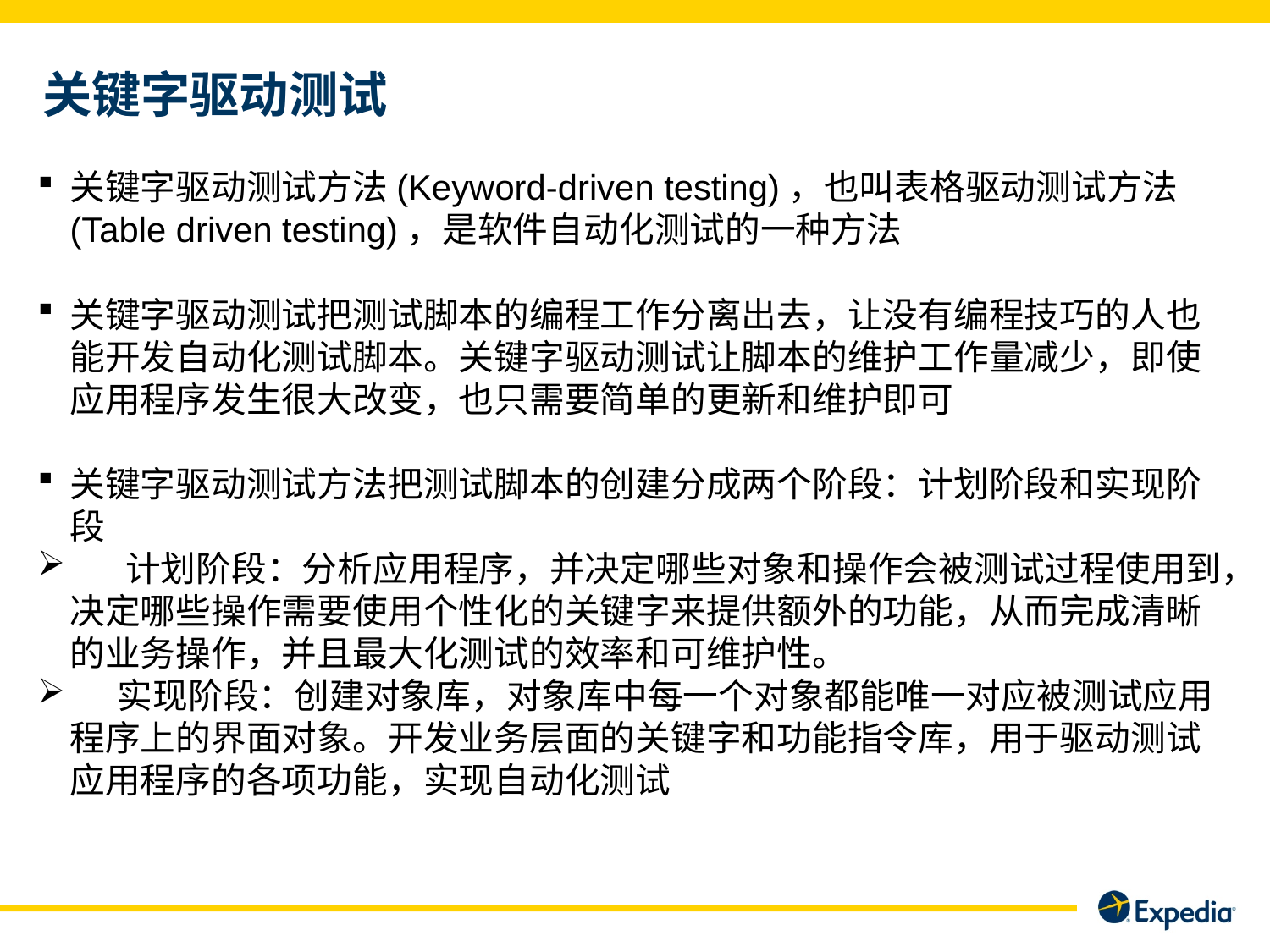

# 关键字驱动测试
关键字驱动测试方法(Keyword-driven testing)，也叫表格驱动测试方法(Table driven testing)，是软件自动化测试的一种方法

关键字驱动测试把测试脚本的编程工作分离出去，让没有编程技巧的人也能开发自动化测试脚本。关键字驱动测试让脚本的维护工作量减少，即使应用程序发生很大改变，也只需要简单的更新和维护即可

关键字驱动测试方法把测试脚本的创建分成两个阶段：计划阶段和实现阶段
      计划阶段：分析应用程序，并决定哪些对象和操作会被测试过程使用到，决定哪些操作需要使用个性化的关键字来提供额外的功能，从而完成清晰的业务操作，并且最大化测试的效率和可维护性。
     实现阶段：创建对象库，对象库中每一个对象都能唯一对应被测试应用程序上的界面对象。开发业务层面的关键字和功能指令库，用于驱动测试应用程序的各项功能，实现自动化测试